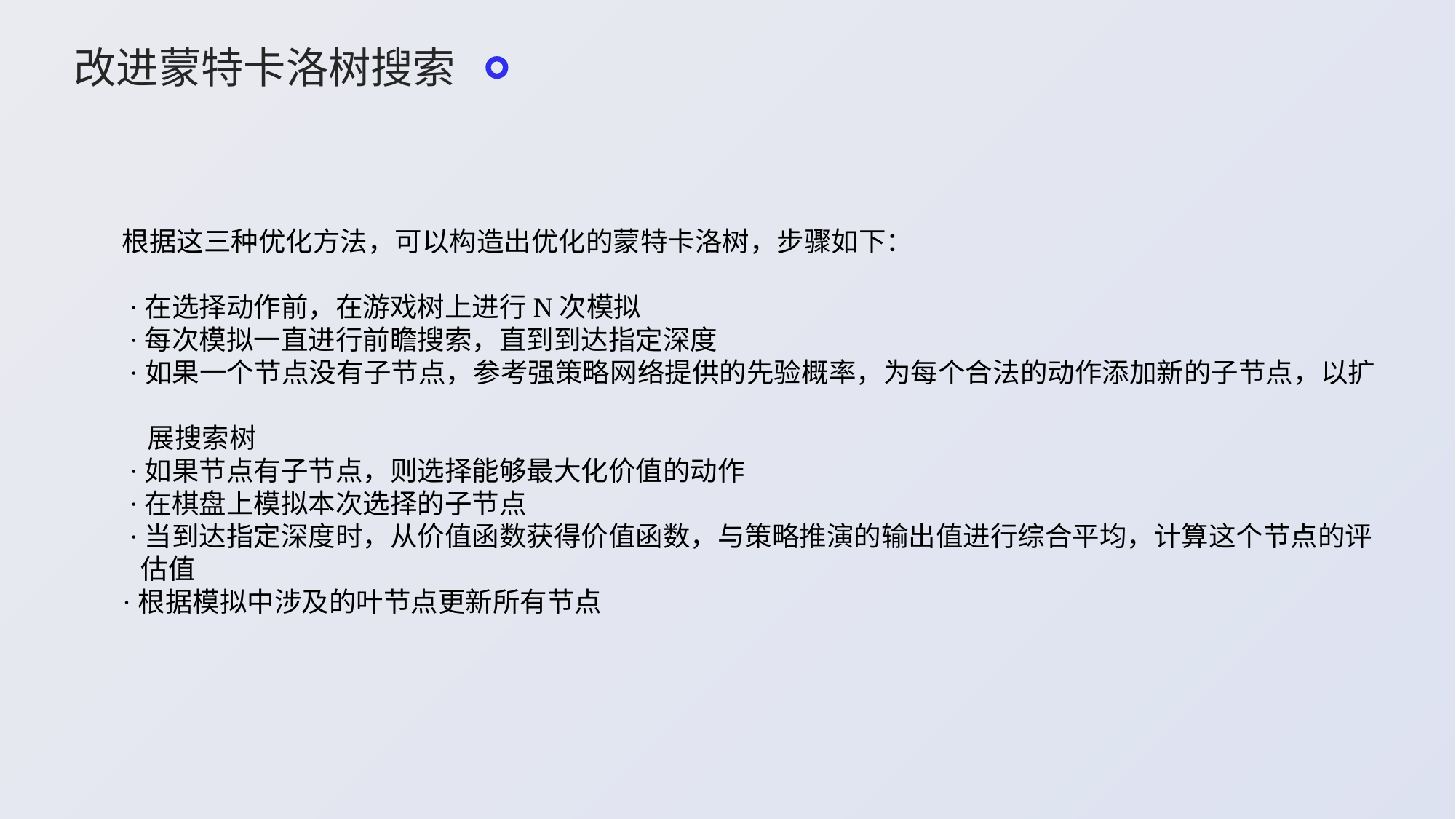

改进蒙特卡洛树搜索

根据这三种优化方法，可以构造出优化的蒙特卡洛树，步骤如下：

 ·在选择动作前，在游戏树上进行N次模拟
 ·每次模拟一直进行前瞻搜索，直到到达指定深度
 ·如果一个节点没有子节点，参考强策略网络提供的先验概率，为每个合法的动作添加新的子节点，以扩
   展搜索树
 ·如果节点有子节点，则选择能够最大化价值的动作
 ·在棋盘上模拟本次选择的子节点
 ·当到达指定深度时，从价值函数获得价值函数，与策略推演的输出值进行综合平均，计算这个节点的评
  估值
·根据模拟中涉及的叶节点更新所有节点